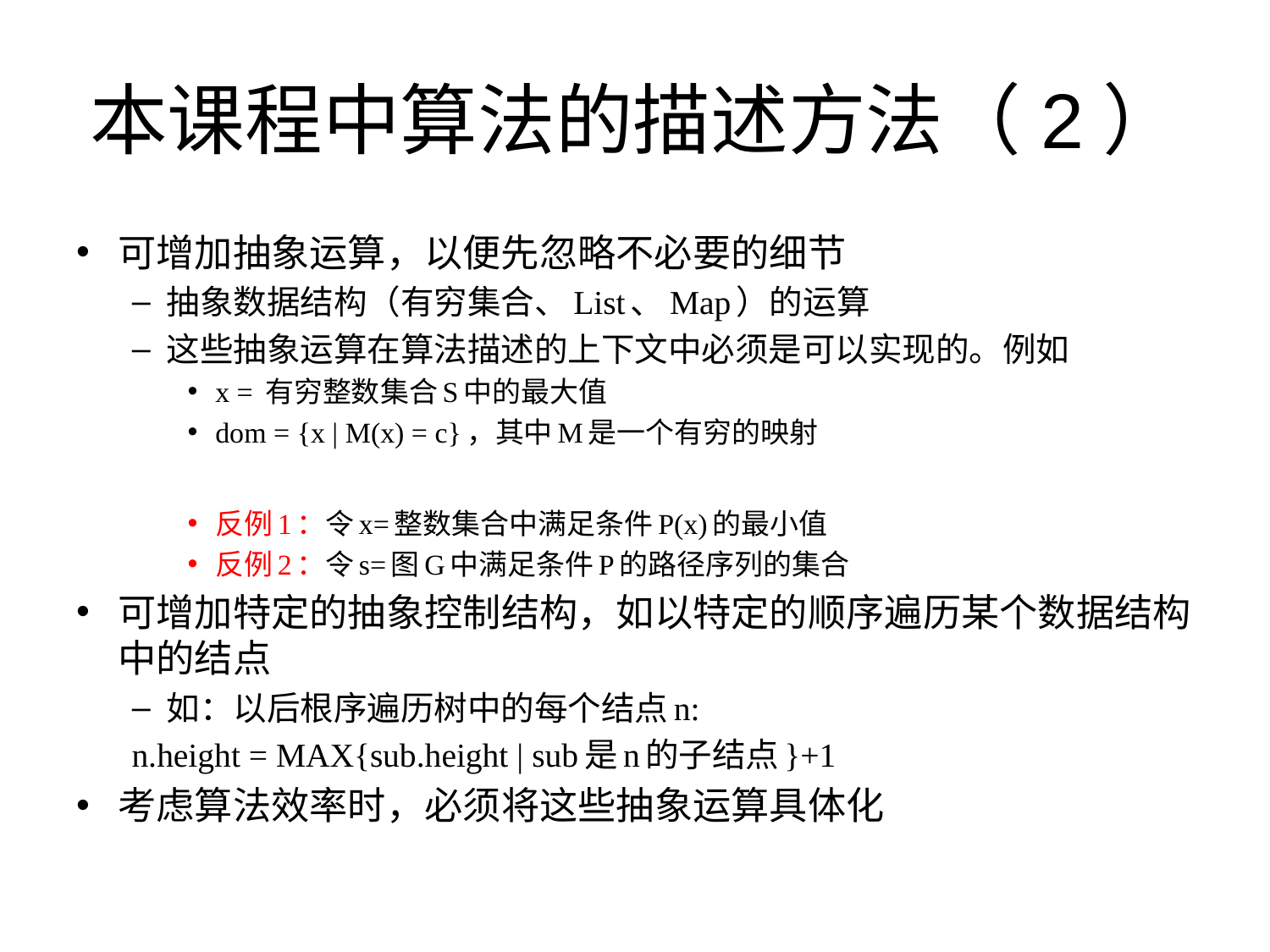

# 本课程中算法的描述方法（2）
可增加抽象运算，以便先忽略不必要的细节
抽象数据结构（有穷集合、List、Map）的运算
这些抽象运算在算法描述的上下文中必须是可以实现的。例如
x = 有穷整数集合S中的最大值
dom = {x | M(x) = c}，其中M是一个有穷的映射

反例1：令x=整数集合中满足条件P(x)的最小值
反例2：令s=图G中满足条件P的路径序列的集合
可增加特定的抽象控制结构，如以特定的顺序遍历某个数据结构中的结点
如：以后根序遍历树中的每个结点n:
		n.height = MAX{sub.height | sub是n的子结点}+1
考虑算法效率时，必须将这些抽象运算具体化